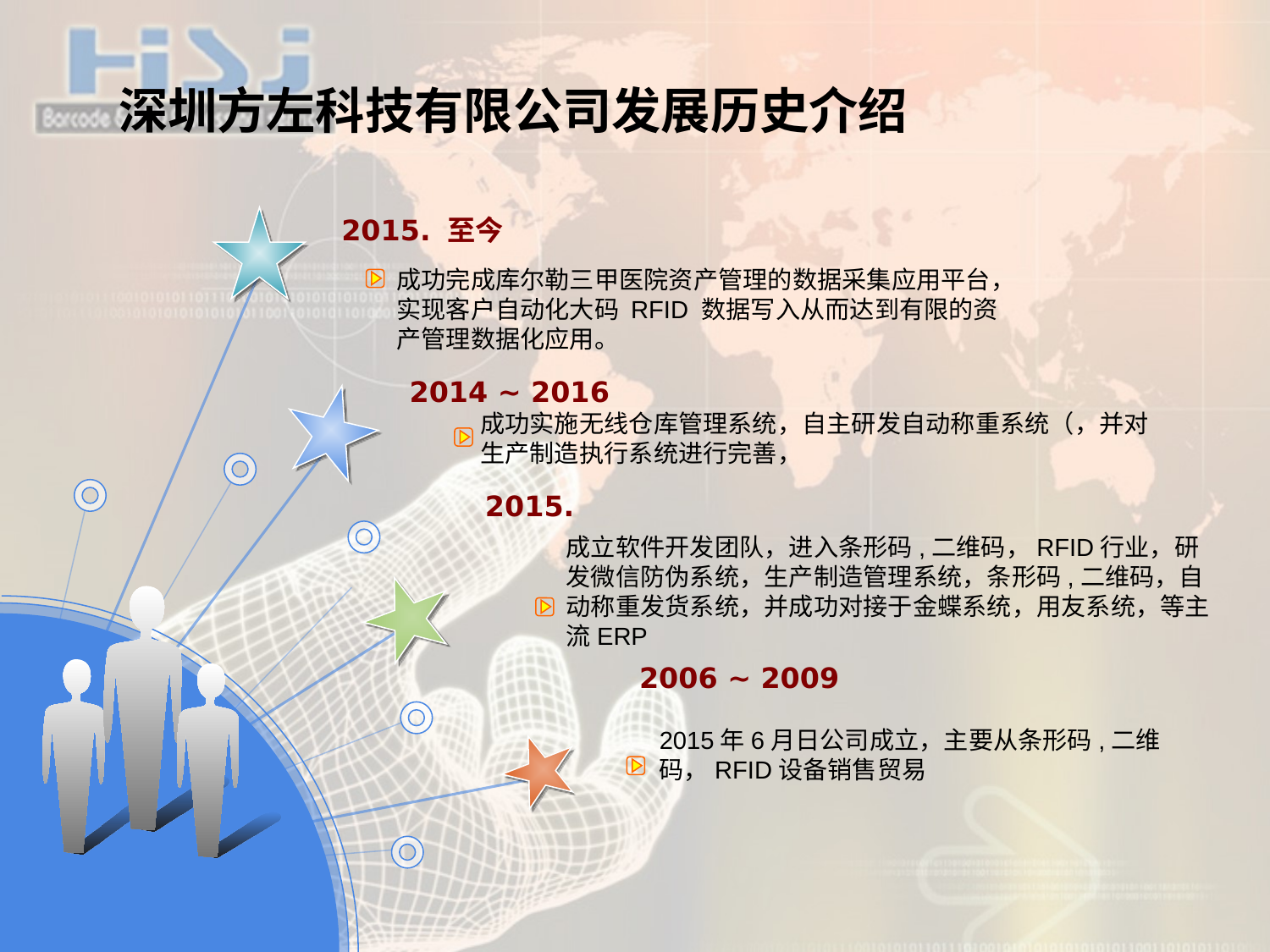

# 深圳方左科技有限公司发展历史介绍
2015. 至今

成功完成库尔勒三甲医院资产管理的数据采集应用平台，实现客户自动化大码 RFID 数据写入从而达到有限的资产管理数据化应用。

2014 ~ 2016

成功实施无线仓库管理系统，自主研发自动称重系统（，并对生产制造执行系统进行完善，

2015.

成立软件开发团队，进入条形码,二维码，RFID行业，研发微信防伪系统，生产制造管理系统，条形码,二维码，自动称重发货系统，并成功对接于金蝶系统，用友系统，等主流ERP

2006 ~ 2009

2015年6月日公司成立，主要从条形码,二维码，RFID设备销售贸易